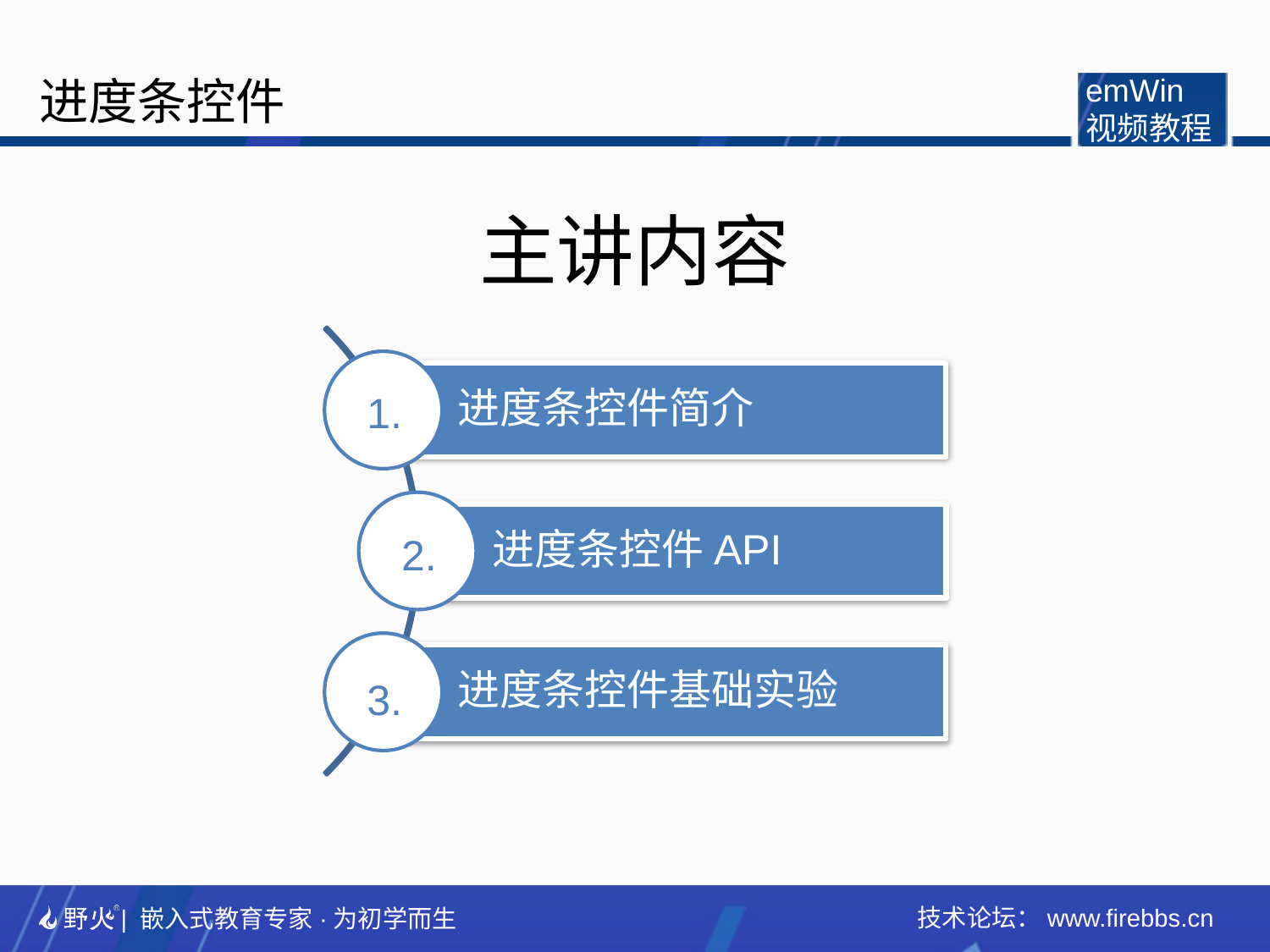

进度条控件
emWin
视频教程
主讲内容
进度条控件简介
进度条控件API
进度条控件基础实验
1.
2.
3.